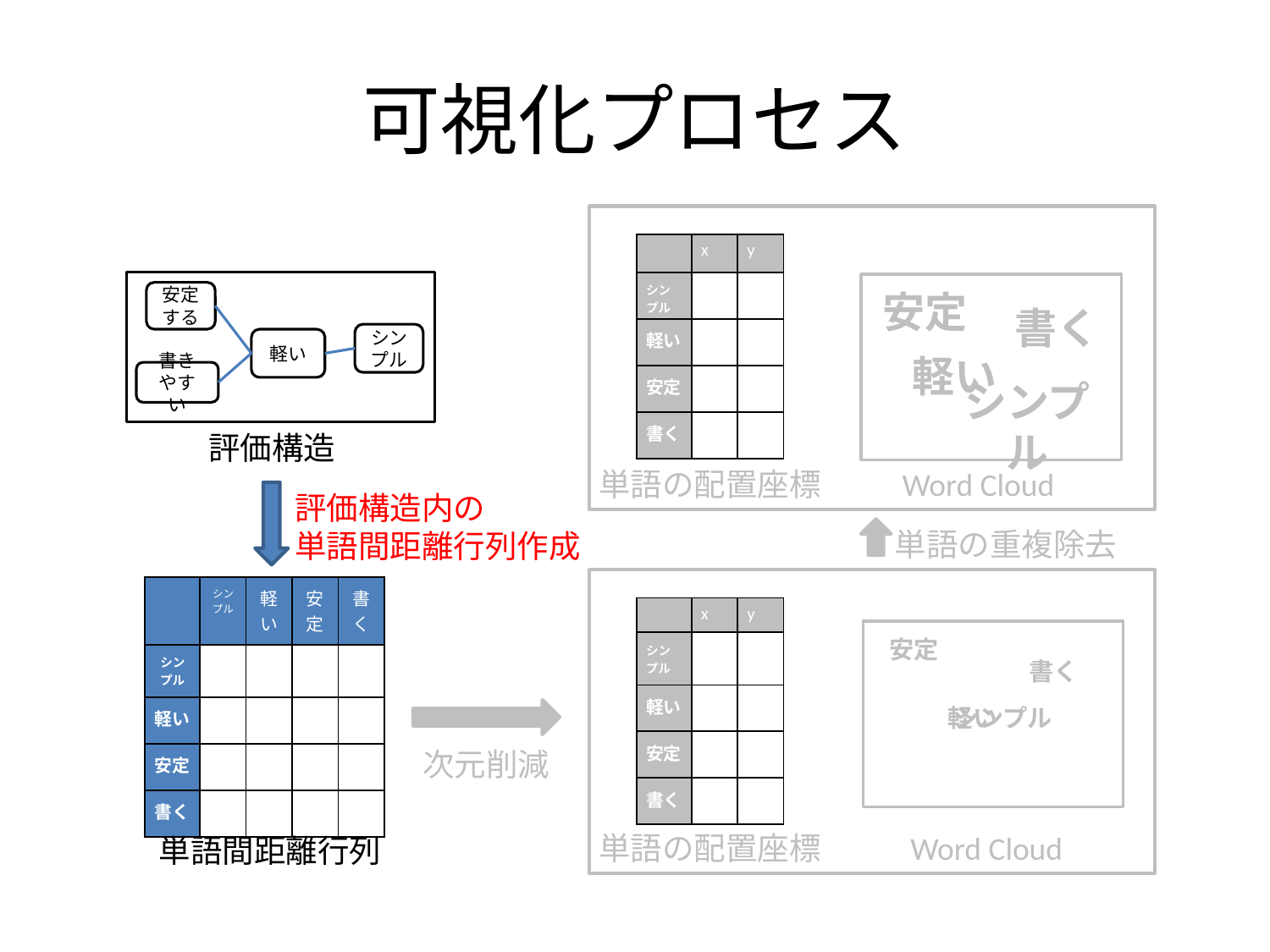

# 可視化プロセス

|  | x | y |
| --- | --- | --- |
| シンプル |  |  |
| 軽い |  |  |
| 安定 |  |  |
| 書く |  |  |

安定

安定する
書く
シンプル
軽い
軽い
書きやすい
シンプル
評価構造
単語の配置座標
Word Cloud
評価構造内の
単語間距離行列作成

単語の重複除去

|  | シンプル | 軽い | 安定 | 書く |
| --- | --- | --- | --- | --- |
| シンプル |  |  |  |  |
| 軽い |  |  |  |  |
| 安定 |  |  |  |  |
| 書く |  |  |  |  |
|  | x | y |
| --- | --- | --- |
| シンプル |  |  |
| 軽い |  |  |
| 安定 |  |  |
| 書く |  |  |

安定
書く
軽い
シンプル

次元削減
単語の配置座標
Word Cloud
単語間距離行列